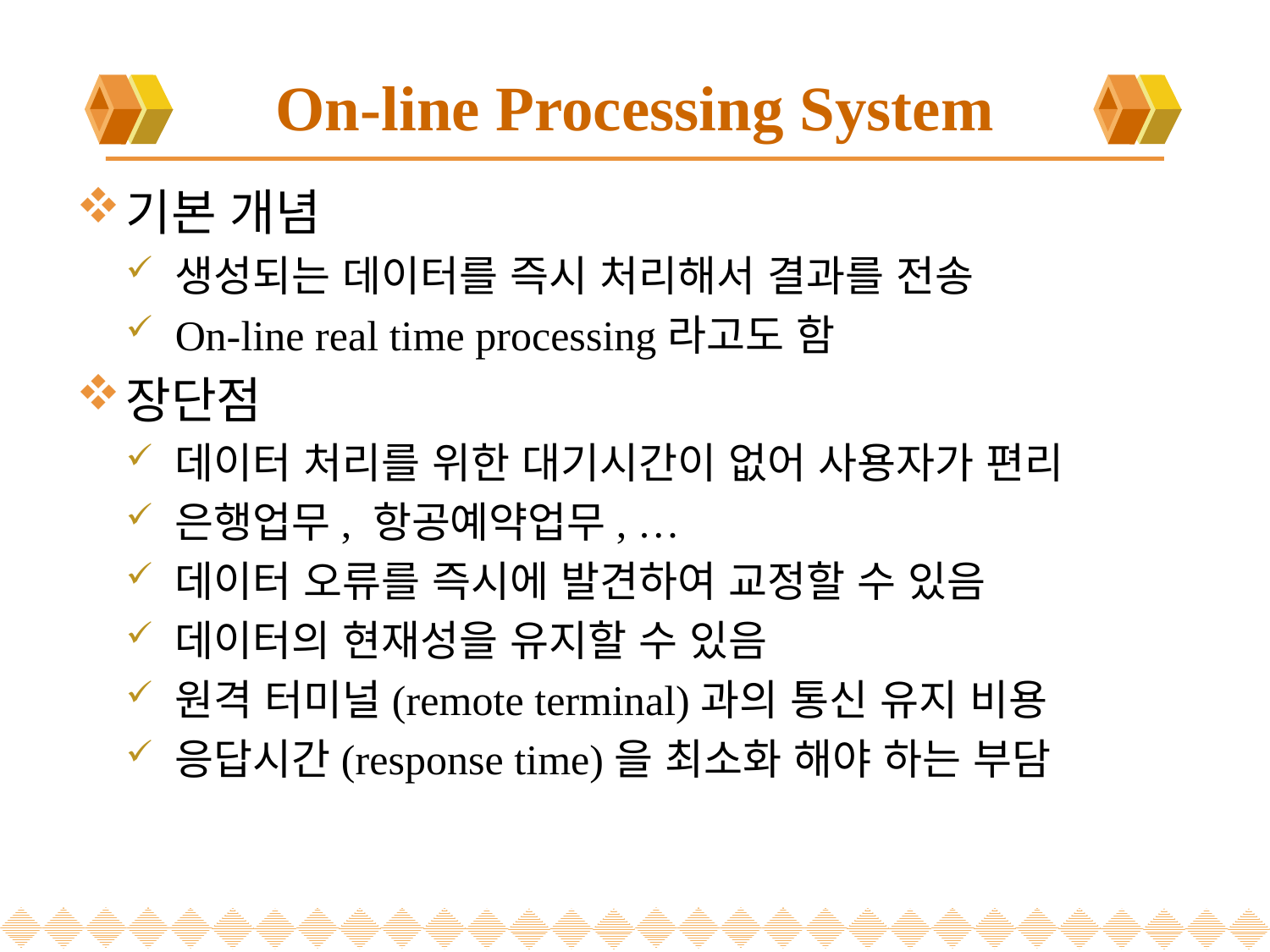

# On-line Processing System
기본 개념
생성되는 데이터를 즉시 처리해서 결과를 전송
On-line real time processing라고도 함
장단점
데이터 처리를 위한 대기시간이 없어 사용자가 편리
은행업무, 항공예약업무, …
데이터 오류를 즉시에 발견하여 교정할 수 있음
데이터의 현재성을 유지할 수 있음
원격 터미널(remote terminal)과의 통신 유지 비용
응답시간(response time)을 최소화 해야 하는 부담